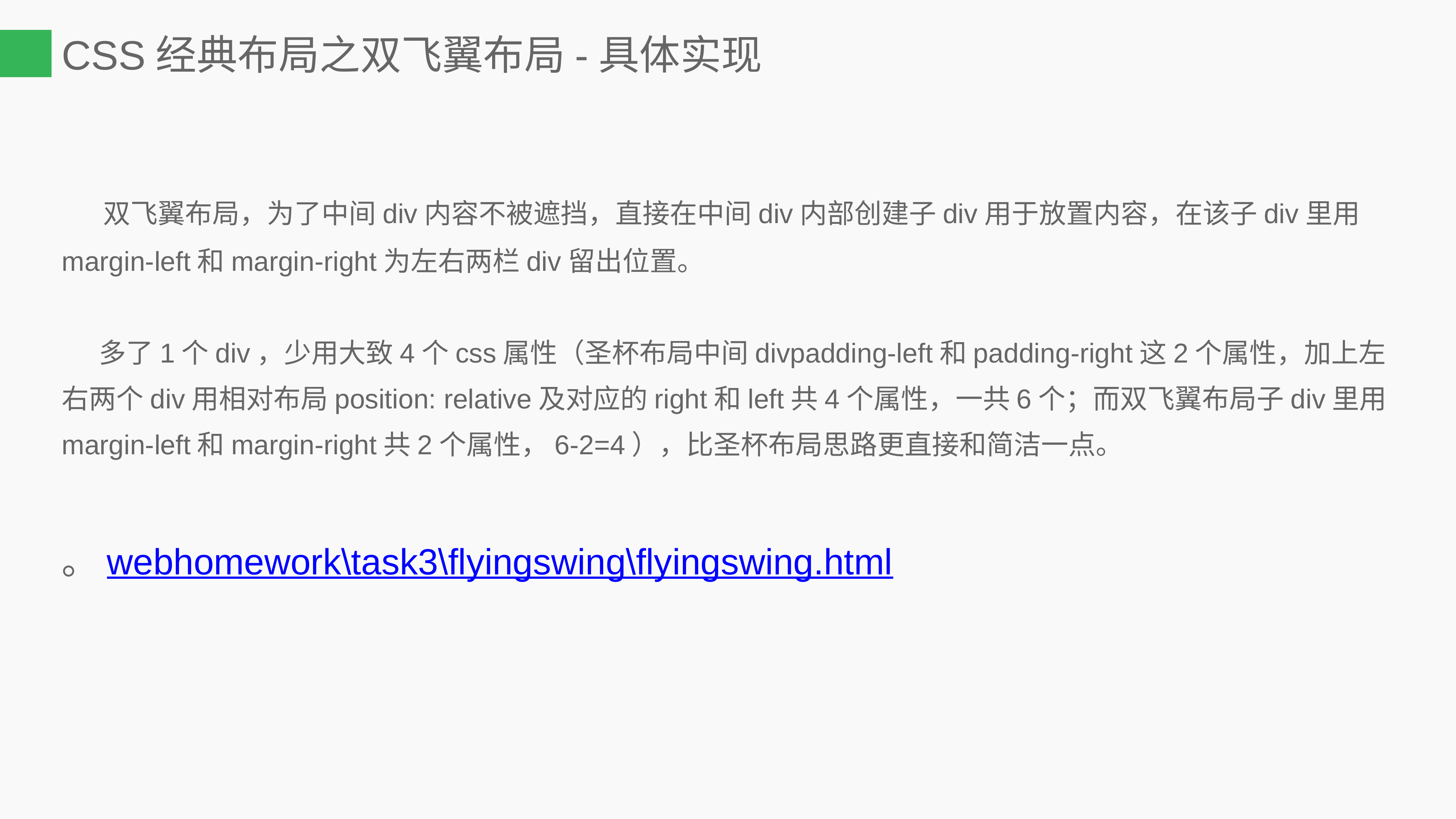

# CSS经典布局之双飞翼布局-具体实现
    双飞翼布局，为了中间div内容不被遮挡，直接在中间div内部创建子div用于放置内容，在该子div里用margin-left和margin-right为左右两栏div留出位置。

     多了1个div，少用大致4个css属性（圣杯布局中间divpadding-left和padding-right这2个属性，加上左右两个div用相对布局position: relative及对应的right和left共4个属性，一共6个；而双飞翼布局子div里用margin-left和margin-right共2个属性，6-2=4），比圣杯布局思路更直接和简洁一点。

。webhomework\task3\flyingswing\flyingswing.html